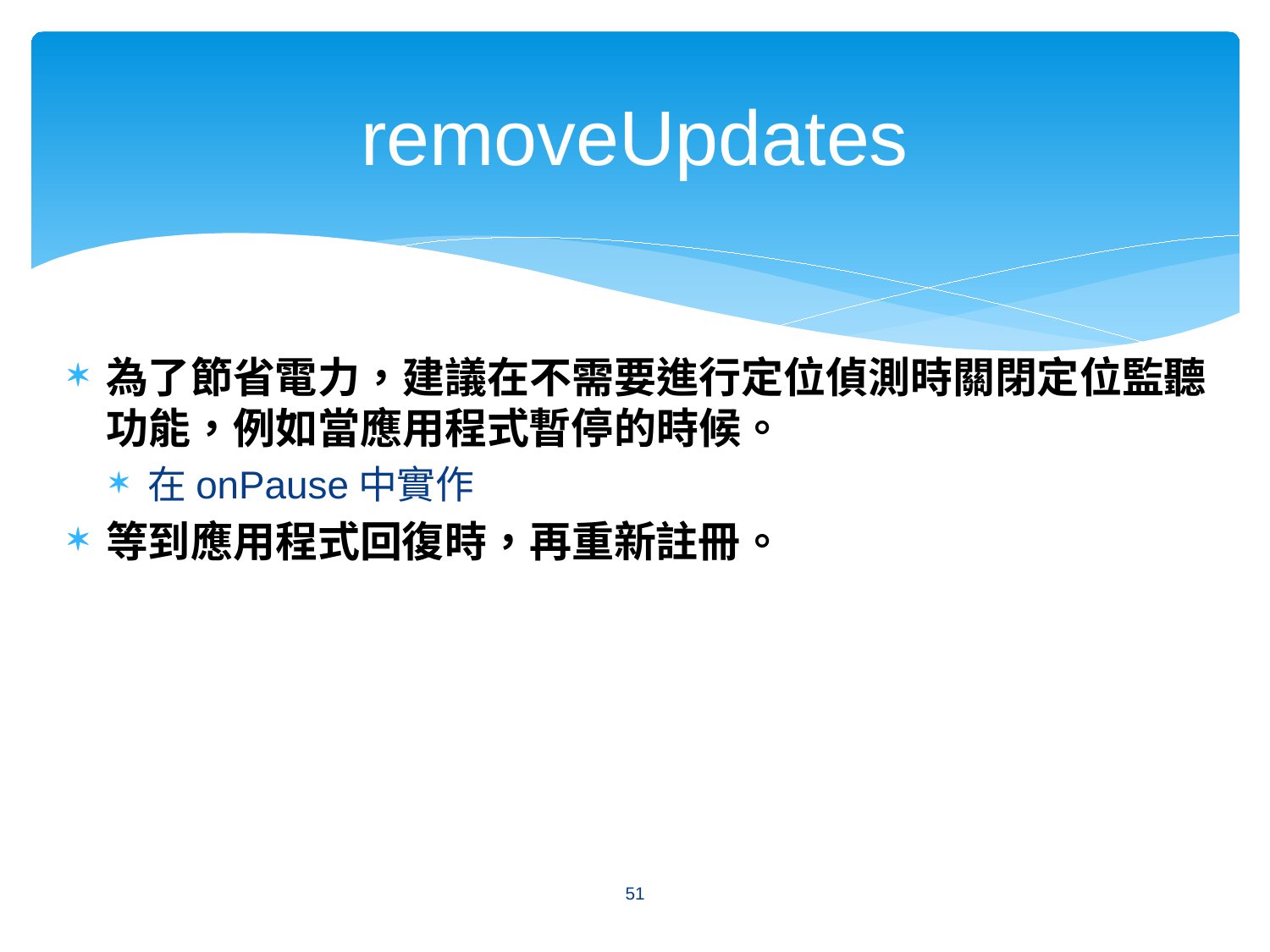

# removeUpdates
為了節省電力，建議在不需要進行定位偵測時關閉定位監聽功能，例如當應用程式暫停的時候。
在onPause中實作
等到應用程式回復時，再重新註冊。
51